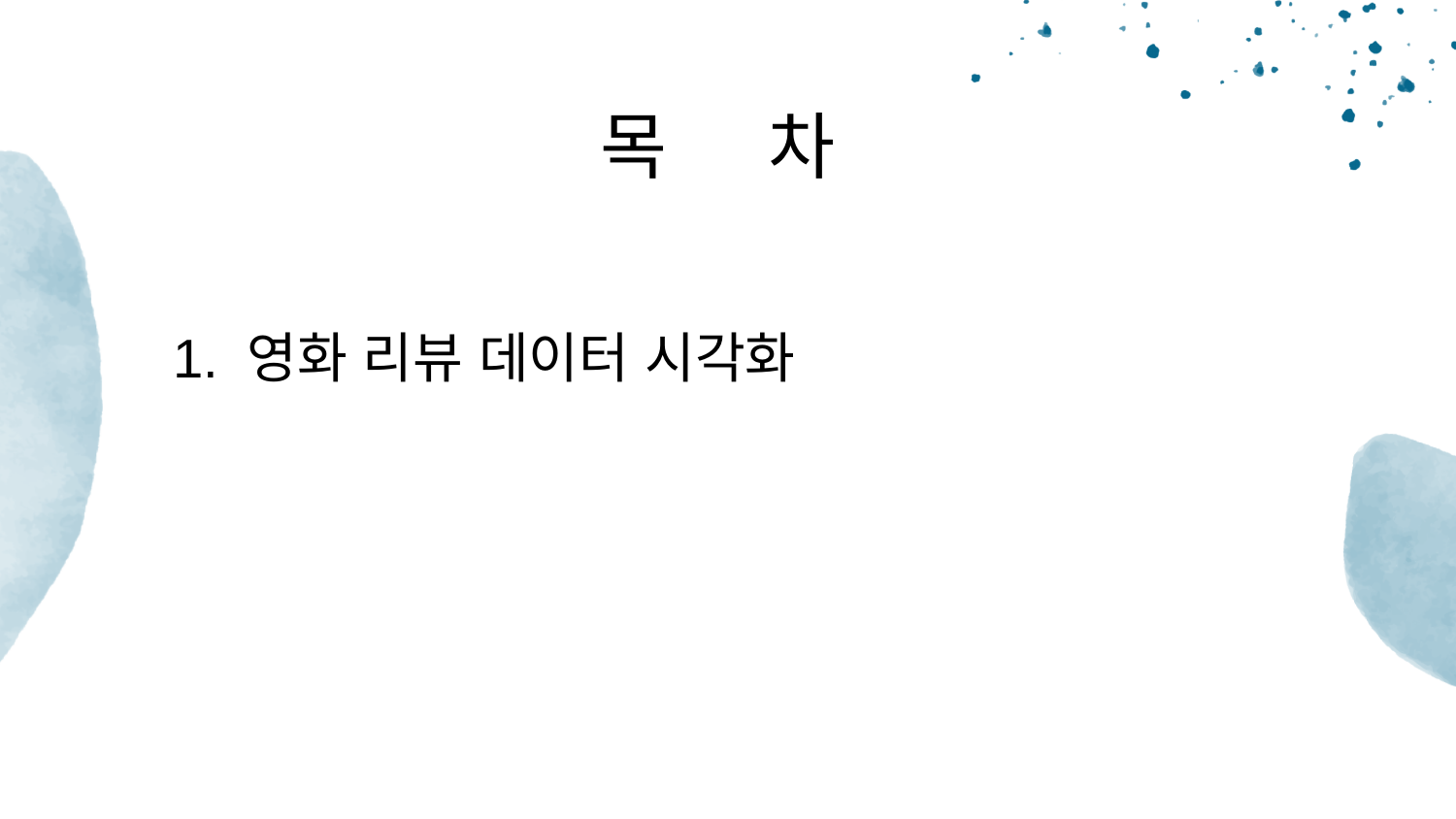

# 목     차
1. 영화 리뷰 데이터 시각화